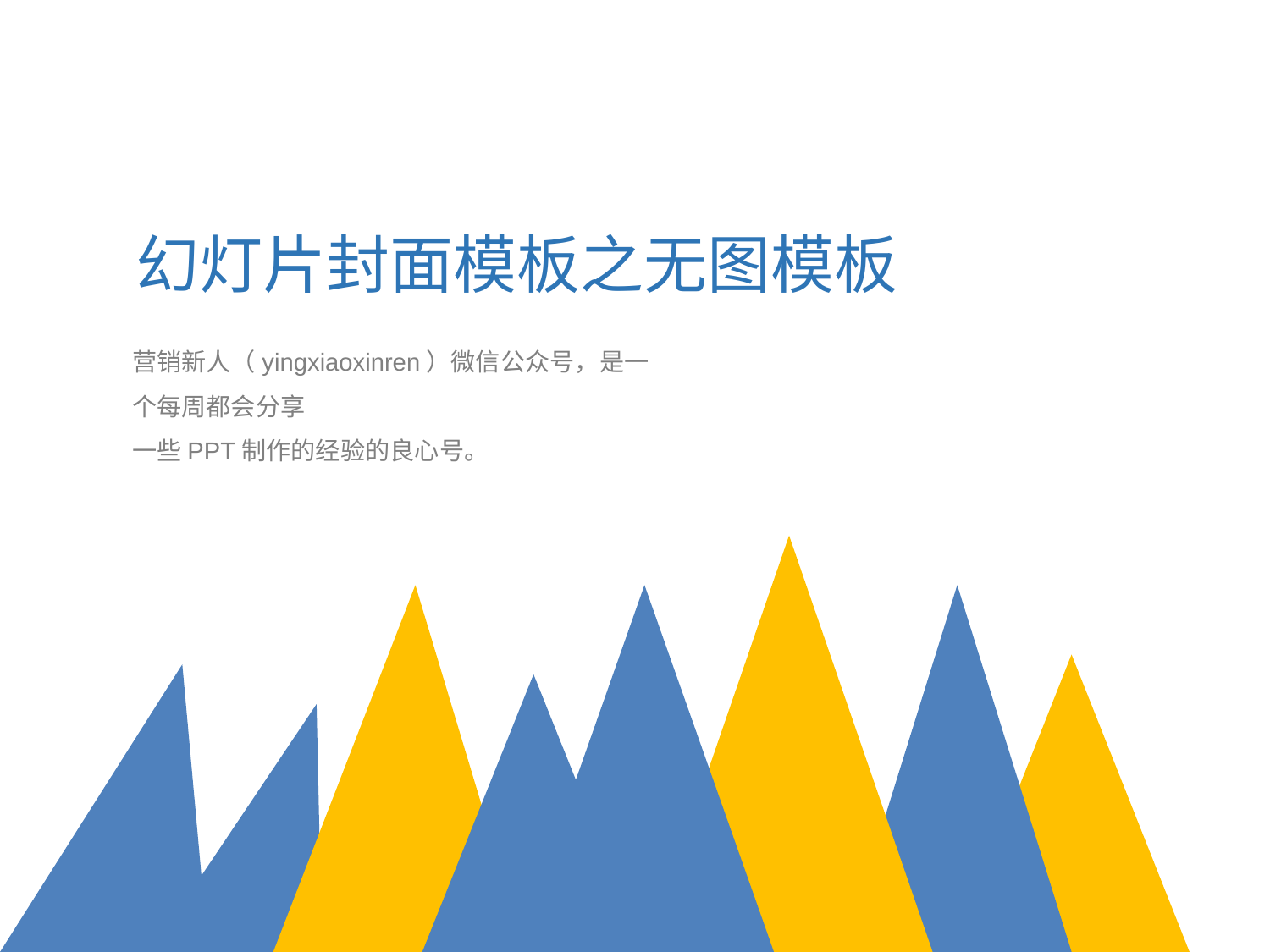

幻灯片封面模板之无图模板
营销新人（yingxiaoxinren）微信公众号，是一个每周都会分享
一些PPT制作的经验的良心号。